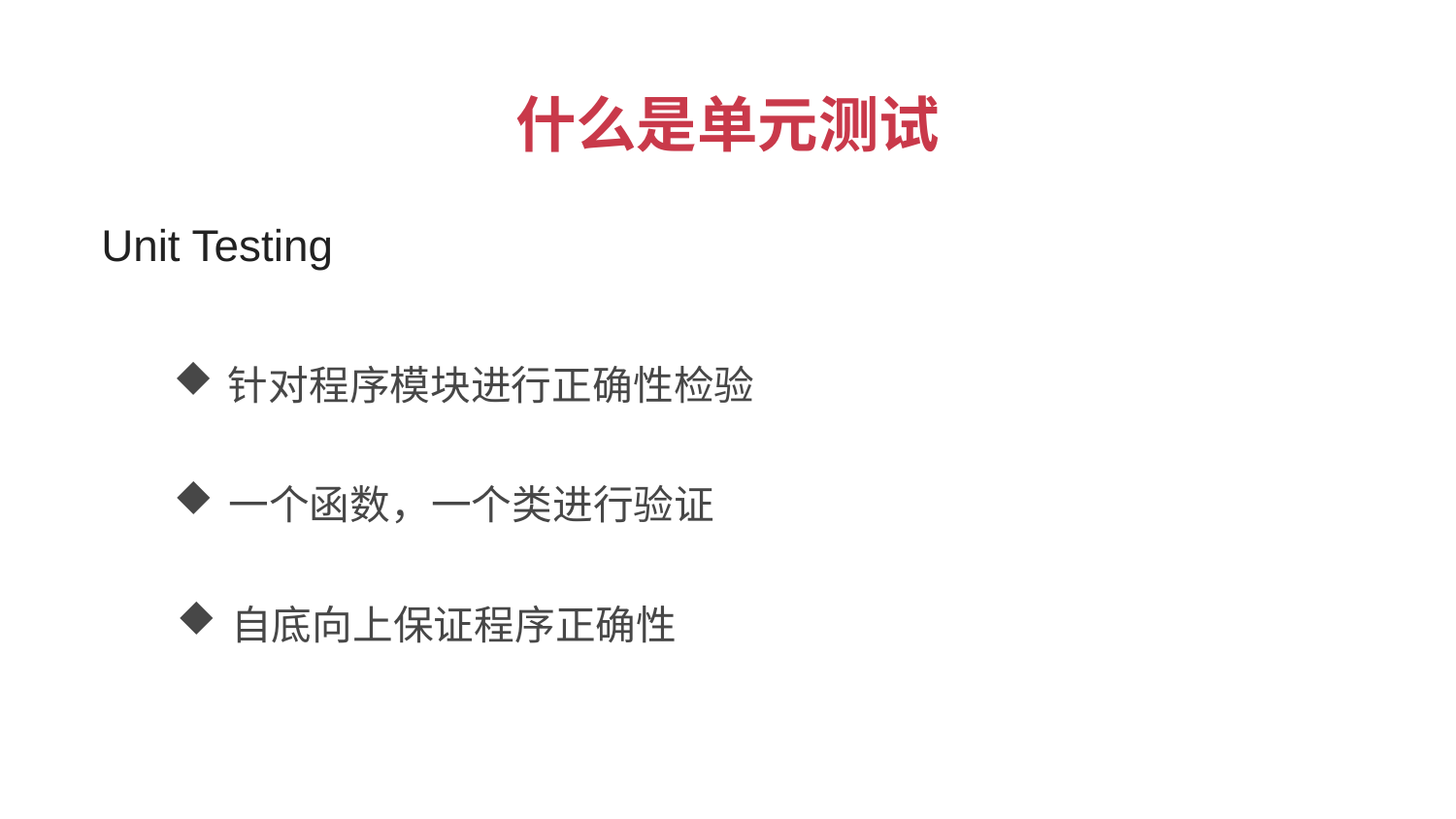

什么是单元测试
 Unit Testing
针对程序模块进行正确性检验
一个函数，一个类进行验证
自底向上保证程序正确性